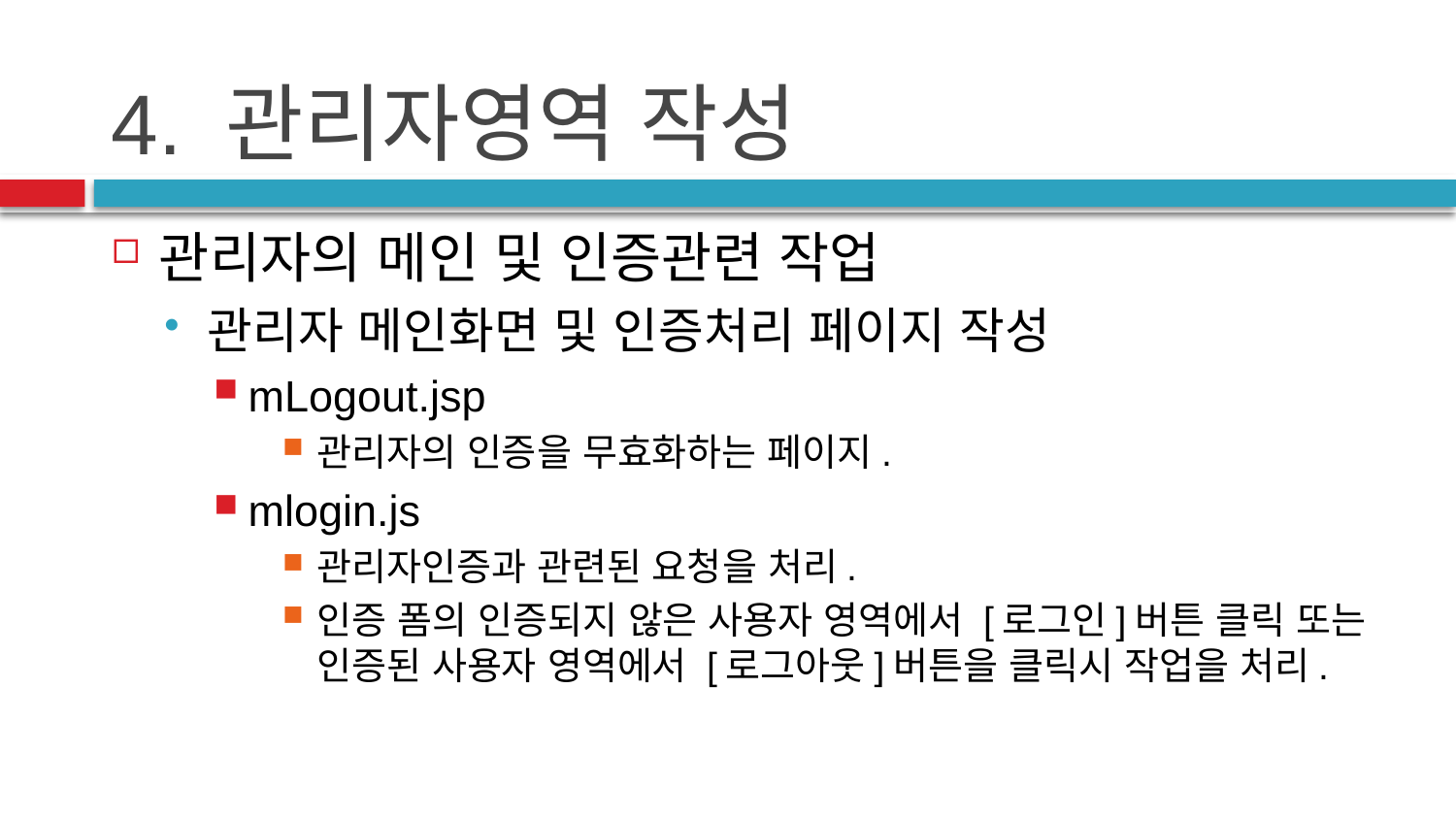

# 4. 관리자영역 작성
관리자의 메인 및 인증관련 작업
관리자 메인화면 및 인증처리 페이지 작성
mLogout.jsp
관리자의 인증을 무효화하는 페이지.
mlogin.js
관리자인증과 관련된 요청을 처리.
인증 폼의 인증되지 않은 사용자 영역에서 [로그인]버튼 클릭 또는 인증된 사용자 영역에서 [로그아웃]버튼을 클릭시 작업을 처리.